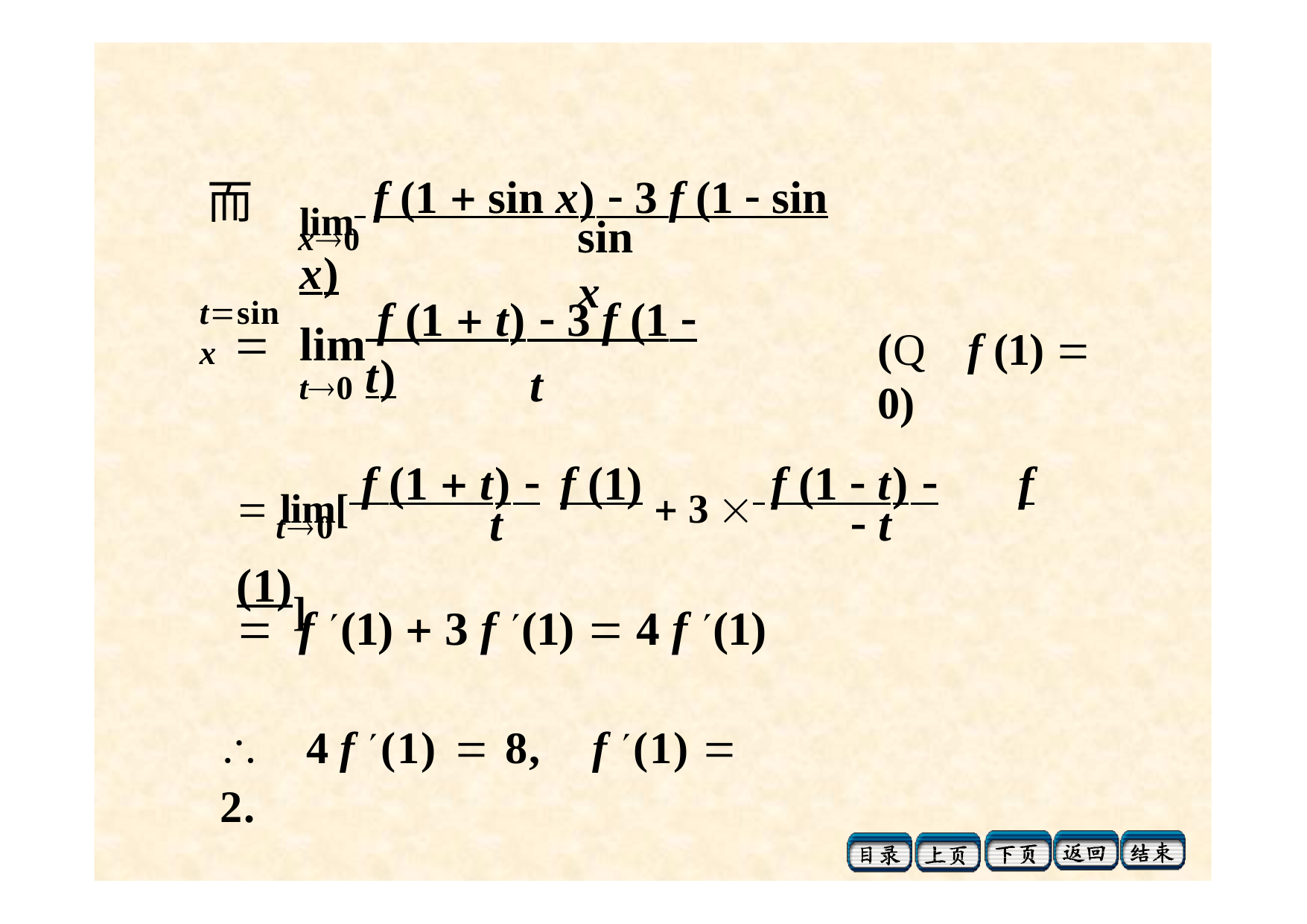

lim f (1 + sin x) − 3 f (1 − sin x)
而
sin x
x→0
 f (1 + t) − 3 f (1 − t)
t=sin x
=	lim
t→0
(Q	f (1) = 0)
t
= lim[ f (1 + t) −	f (1) + 3 × f (1 − t) −	f (1)]
t	− t
t→0
=	f ′(1) + 3 f ′(1) = 4 f ′(1)
∴	4 f ′(1) = 8,	f ′(1) = 2.